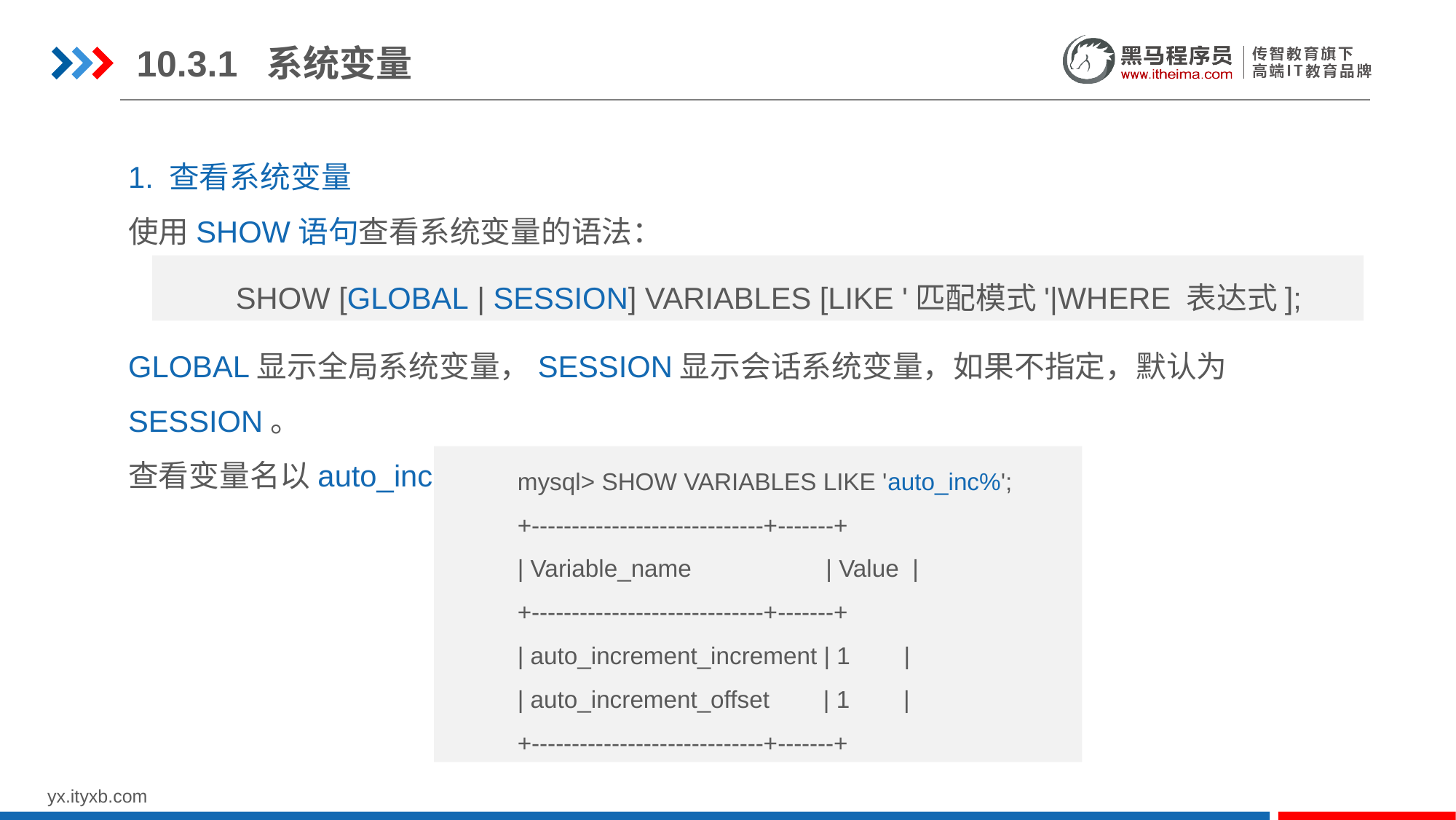

10.3.1  系统变量
1. 查看系统变量
使用SHOW语句查看系统变量的语法：
SHOW [GLOBAL | SESSION] VARIABLES [LIKE '匹配模式'|WHERE 表达式];
GLOBAL显示全局系统变量，SESSION显示会话系统变量，如果不指定，默认为SESSION。
查看变量名以auto_inc开头的系统变量：
mysql> SHOW VARIABLES LIKE 'auto_inc%';
+-----------------------------+-------+
| Variable_name                    | Value  |
+-----------------------------+-------+
| auto_increment_increment | 1        |
| auto_increment_offset        | 1        |
+-----------------------------+-------+